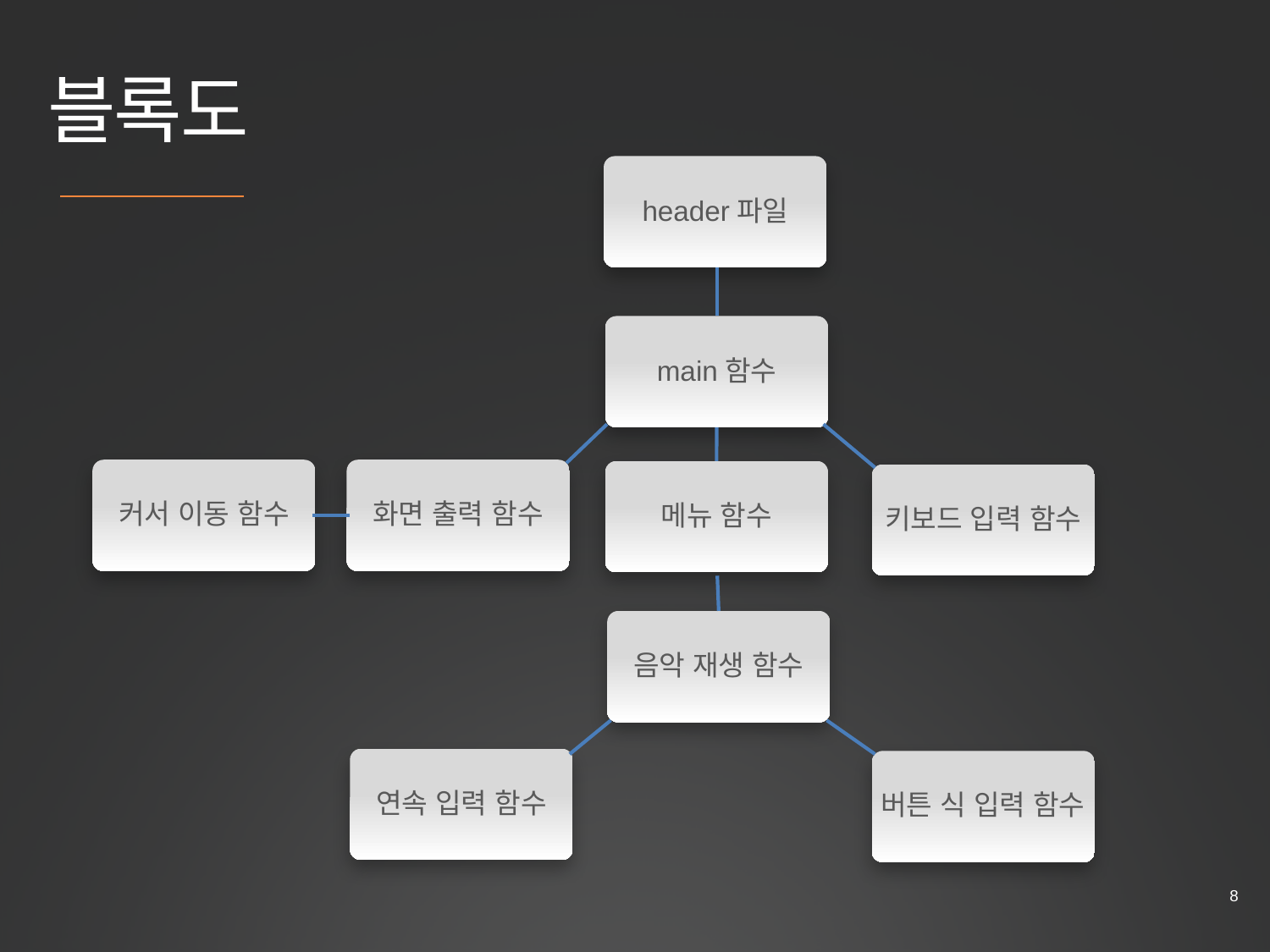

# 블록도

header파일

main함수

커서 이동 함수

화면 출력 함수

메뉴 함수

키보드 입력 함수

음악 재생 함수

연속 입력 함수

버튼 식 입력 함수